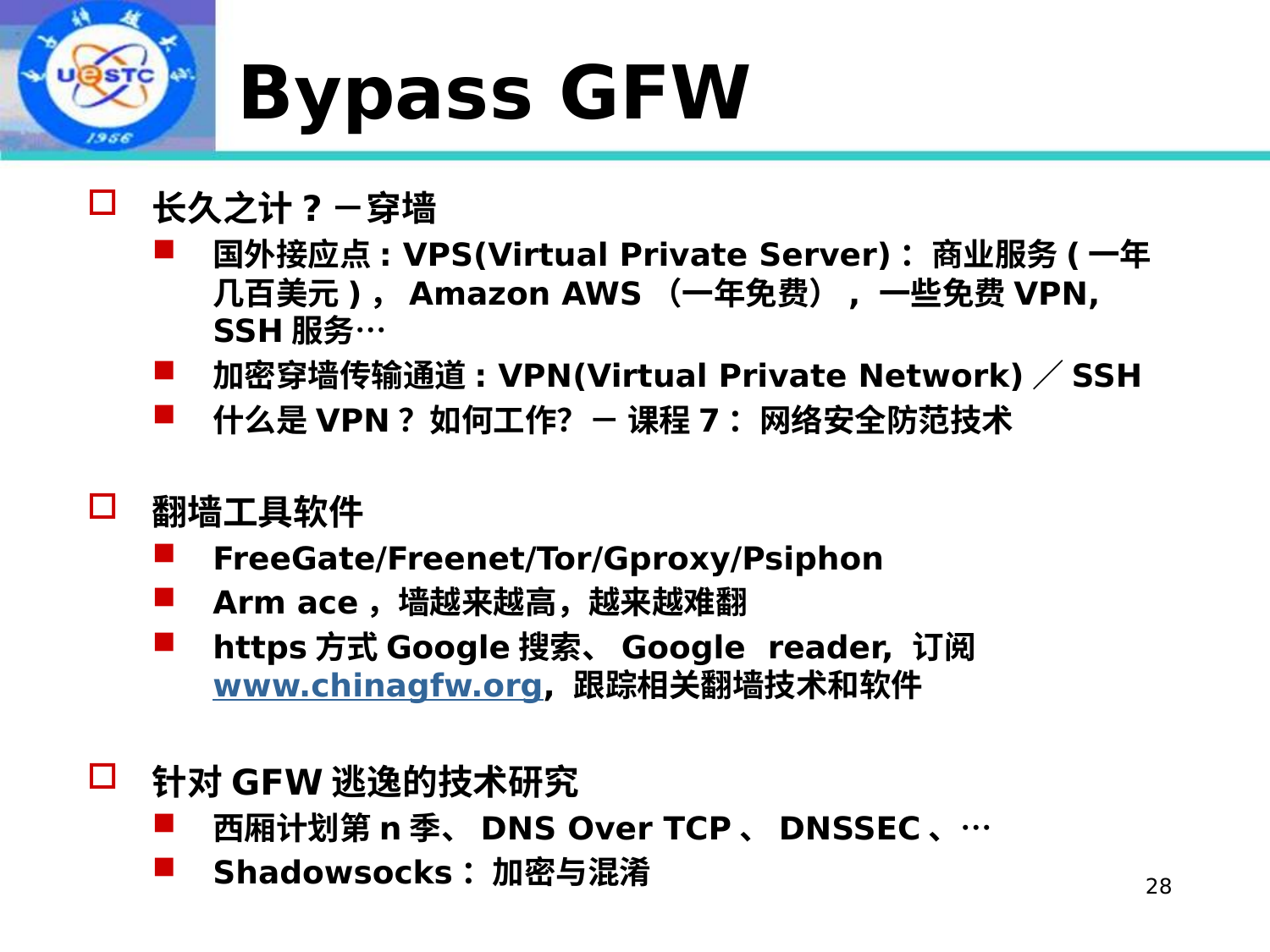

# Bypass GFW
长久之计?－穿墙
国外接应点: VPS(Virtual Private Server)：商业服务(一年几百美元)，Amazon AWS（一年免费）, 一些免费VPN, SSH服务…
加密穿墙传输通道: VPN(Virtual Private Network)／SSH
什么是VPN？如何工作？－ 课程7：网络安全防范技术

翻墙工具软件
FreeGate/Freenet/Tor/Gproxy/Psiphon
Arm ace，墙越来越高，越来越难翻
https方式Google搜索、Google  reader, 订阅www.chinagfw.org, 跟踪相关翻墙技术和软件

针对GFW逃逸的技术研究
西厢计划第n季、DNS Over TCP、DNSSEC、…
Shadowsocks：加密与混淆
28